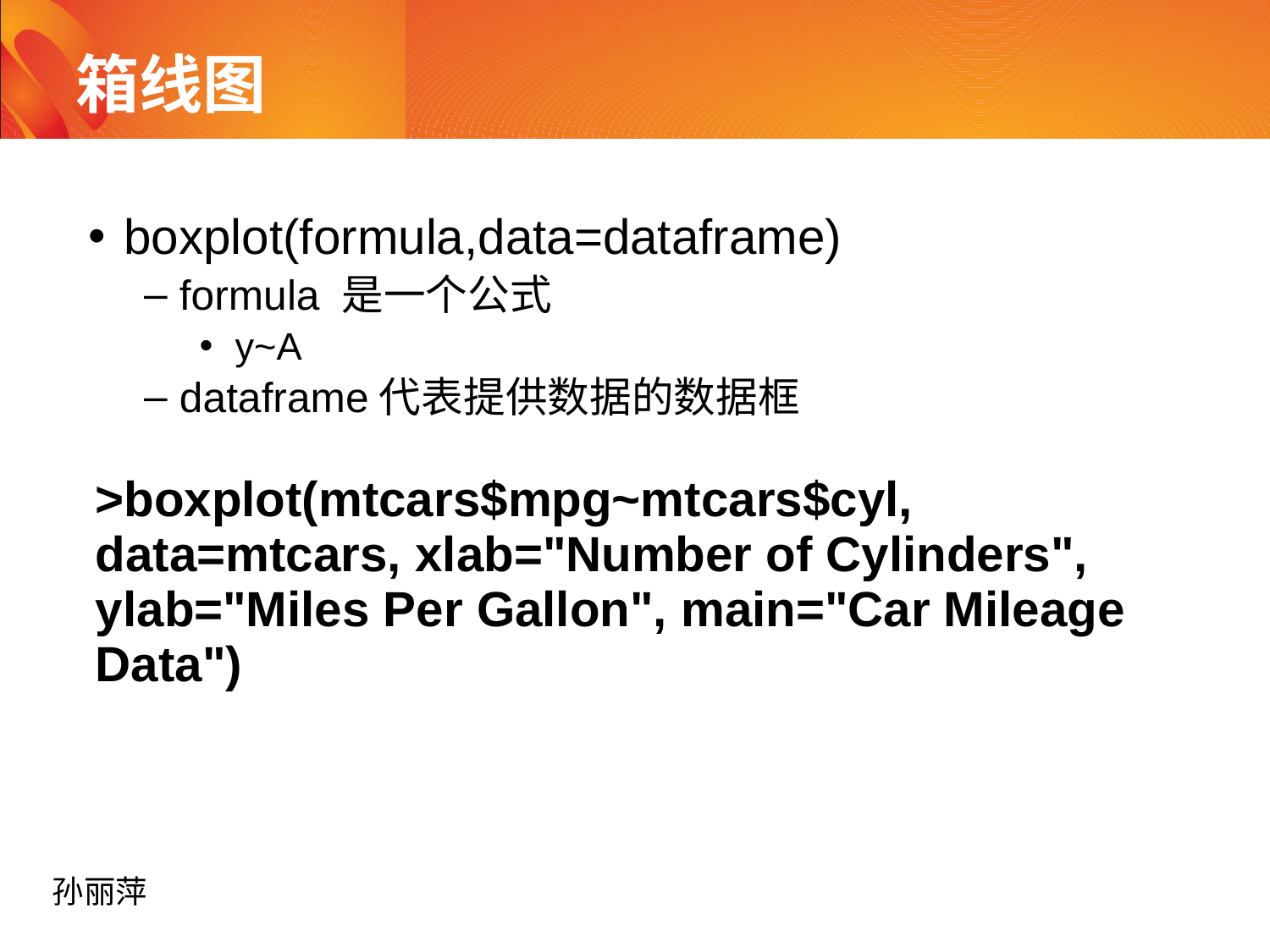

# 箱线图
boxplot(formula,data=dataframe)
formula 是一个公式
y~A
dataframe代表提供数据的数据框

| >boxplot(mtcars$mpg~mtcars$cyl, data=mtcars, xlab="Number of Cylinders", ylab="Miles Per Gallon", main="Car Mileage Data") |
| --- |
34